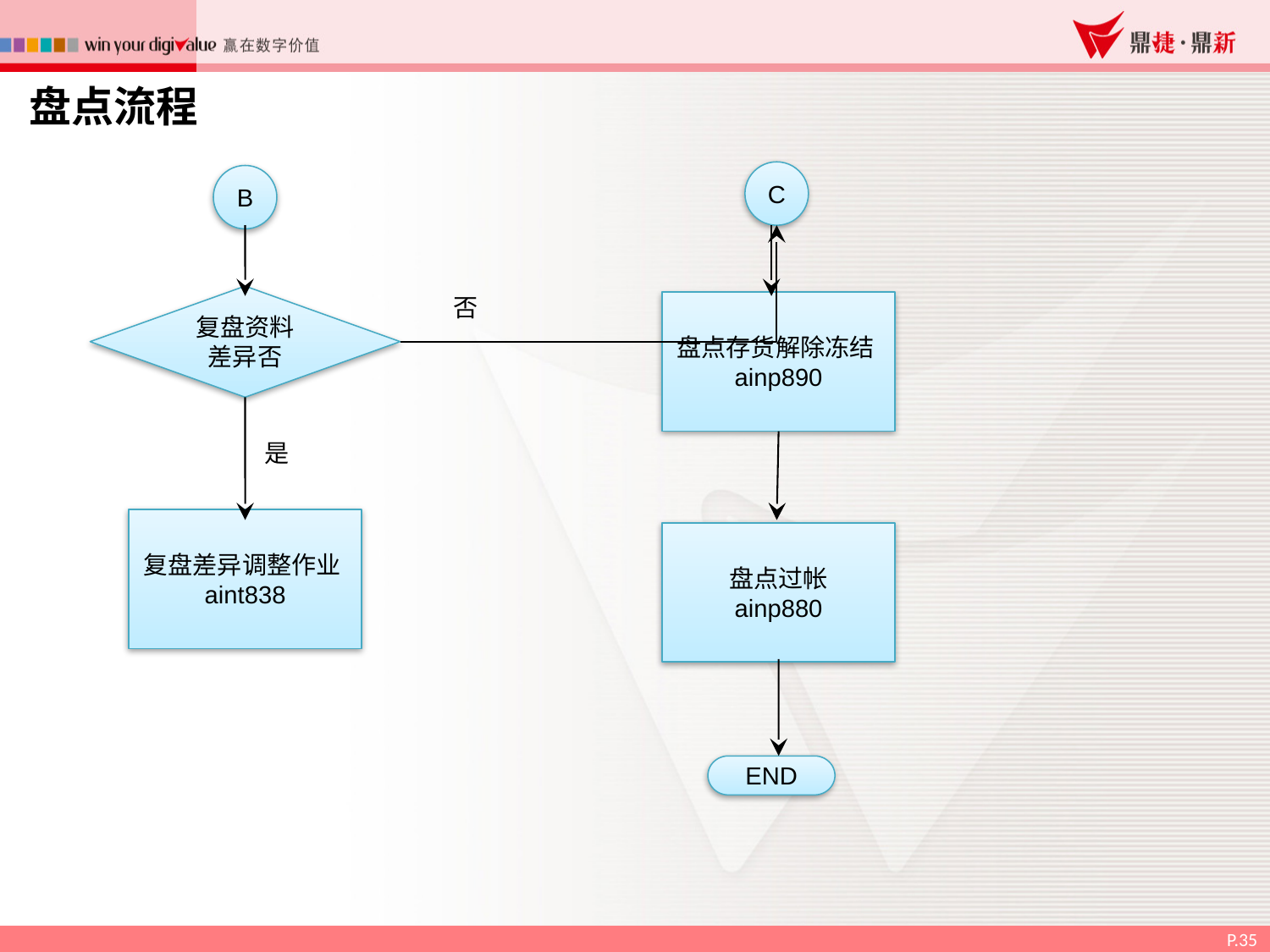

盘点流程
C
B

复盘资料
差异否
否
盘点存货解除冻结ainp890

是

复盘差异调整作业aint838
盘点过帐
ainp880

END